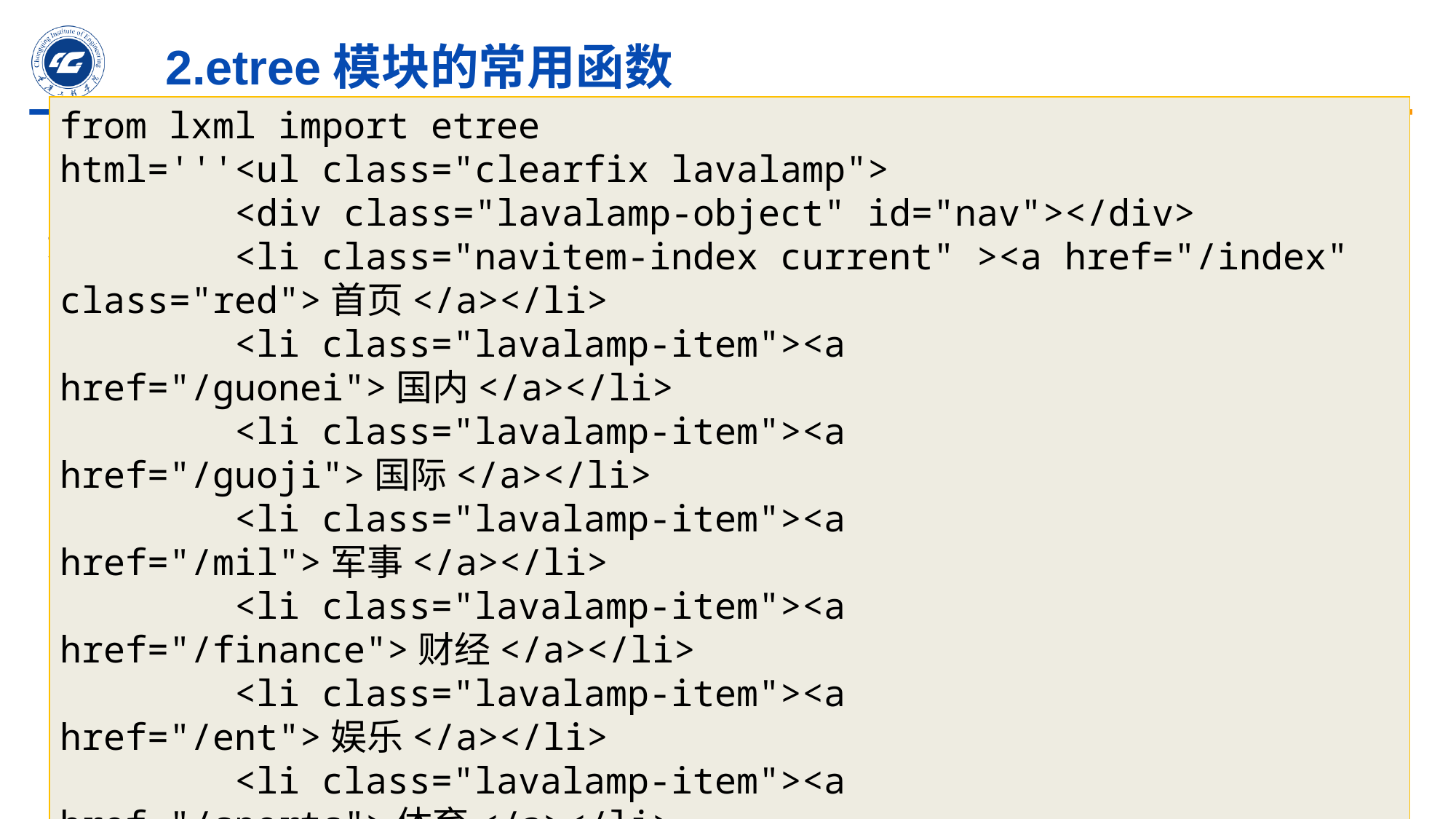

# 2.etree模块的常用函数
from lxml import etree
html='''<ul class="clearfix lavalamp">
        <div class="lavalamp-object" id="nav"></div>
        <li class="navitem-index current" ><a href="/index" class="red">首页</a></li>
        <li class="lavalamp-item"><a href="/guonei">国内</a></li>
        <li class="lavalamp-item"><a href="/guoji">国际</a></li>
        <li class="lavalamp-item"><a href="/mil">军事</a></li>
        <li class="lavalamp-item"><a href="/finance">财经</a></li>
        <li class="lavalamp-item"><a href="/ent">娱乐</a></li>
        <li class="lavalamp-item"><a href="/sports">体育</a></li>
        <li class="lavalamp-item"><a href="/internet">互联网</a></li>
</ul>'''
#以下两种方式二选一
doc=etree.HTML(html)
doc=etree.formstring(html)
     解析数据前需要使用etree.fromstring或者etreeHTML函数初始化，得到一个元素对象，可以对这个对象进行XPath筛选。